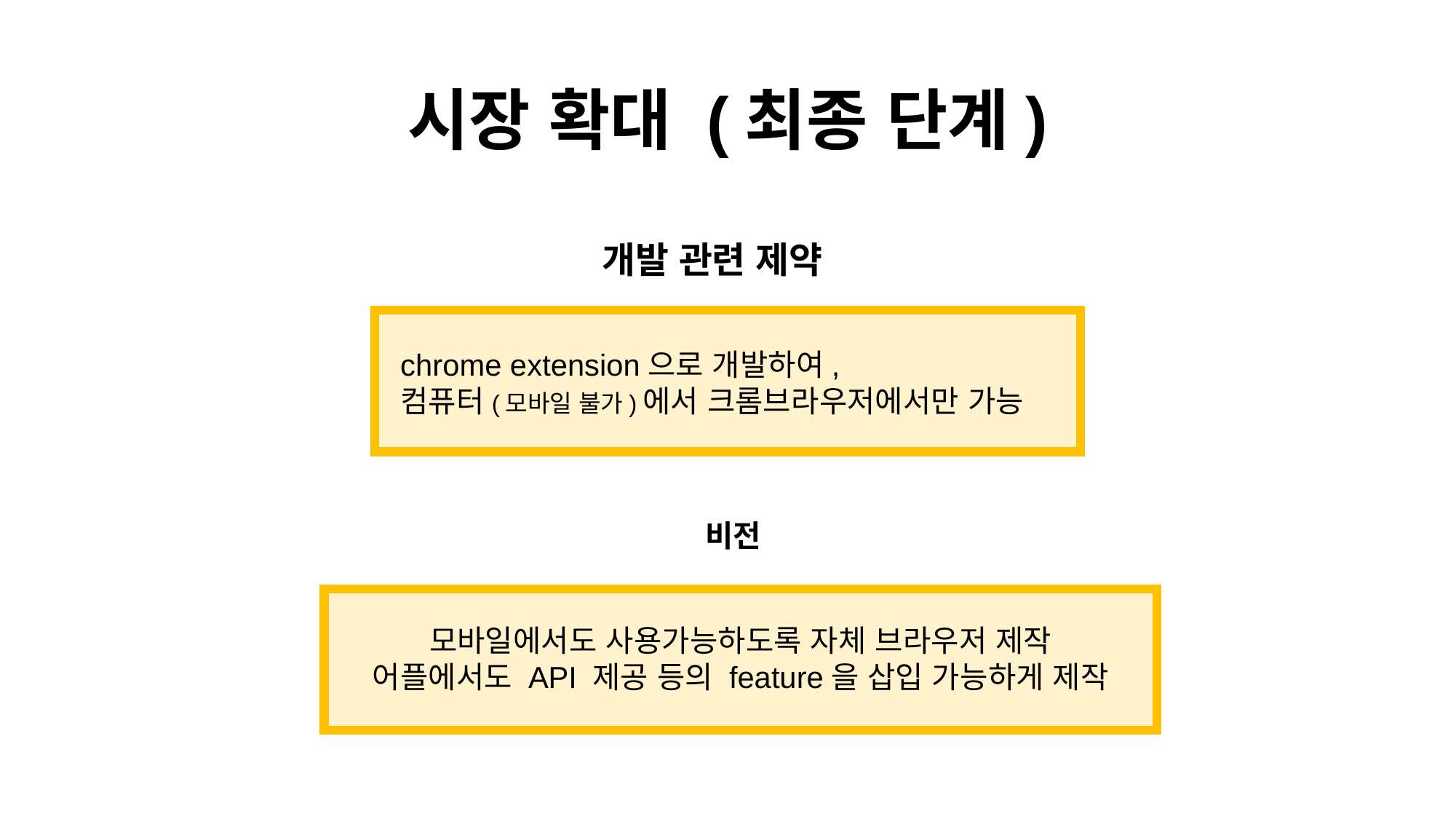

# 시장 확대 (최종 단계)
개발 관련 제약

chrome extension으로 개발하여,
컴퓨터(모바일 불가)에서 크롬브라우저에서만 가능
비전

모바일에서도 사용가능하도록 자체 브라우저 제작
어플에서도 API 제공 등의 feature을 삽입 가능하게 제작